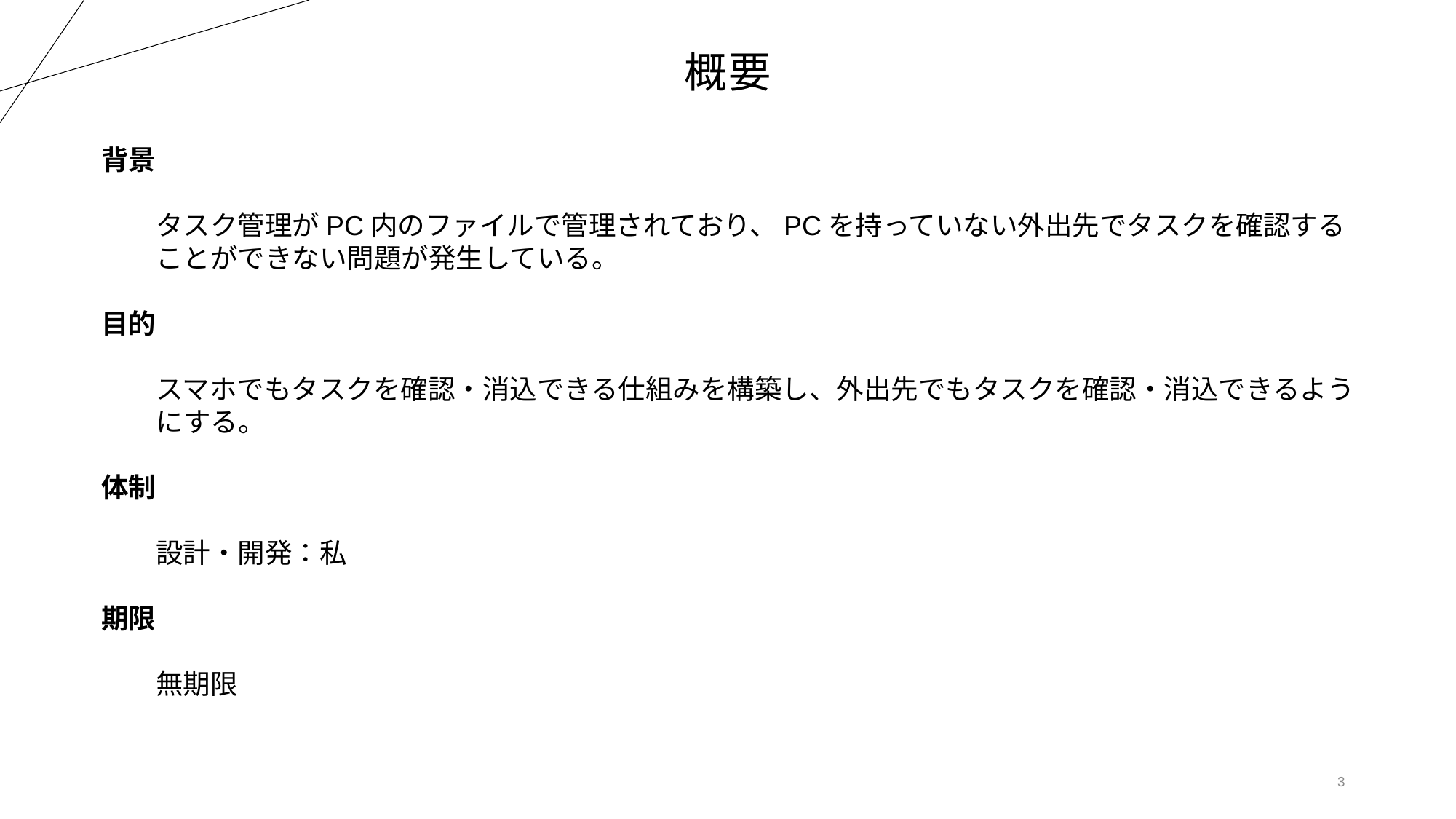

# 概要
背景

タスク管理がPC内のファイルで管理されており、PCを持っていない外出先でタスクを確認することができない問題が発生している。

目的

スマホでもタスクを確認・消込できる仕組みを構築し、外出先でもタスクを確認・消込できるようにする。

体制

設計・開発：私

期限

無期限
3